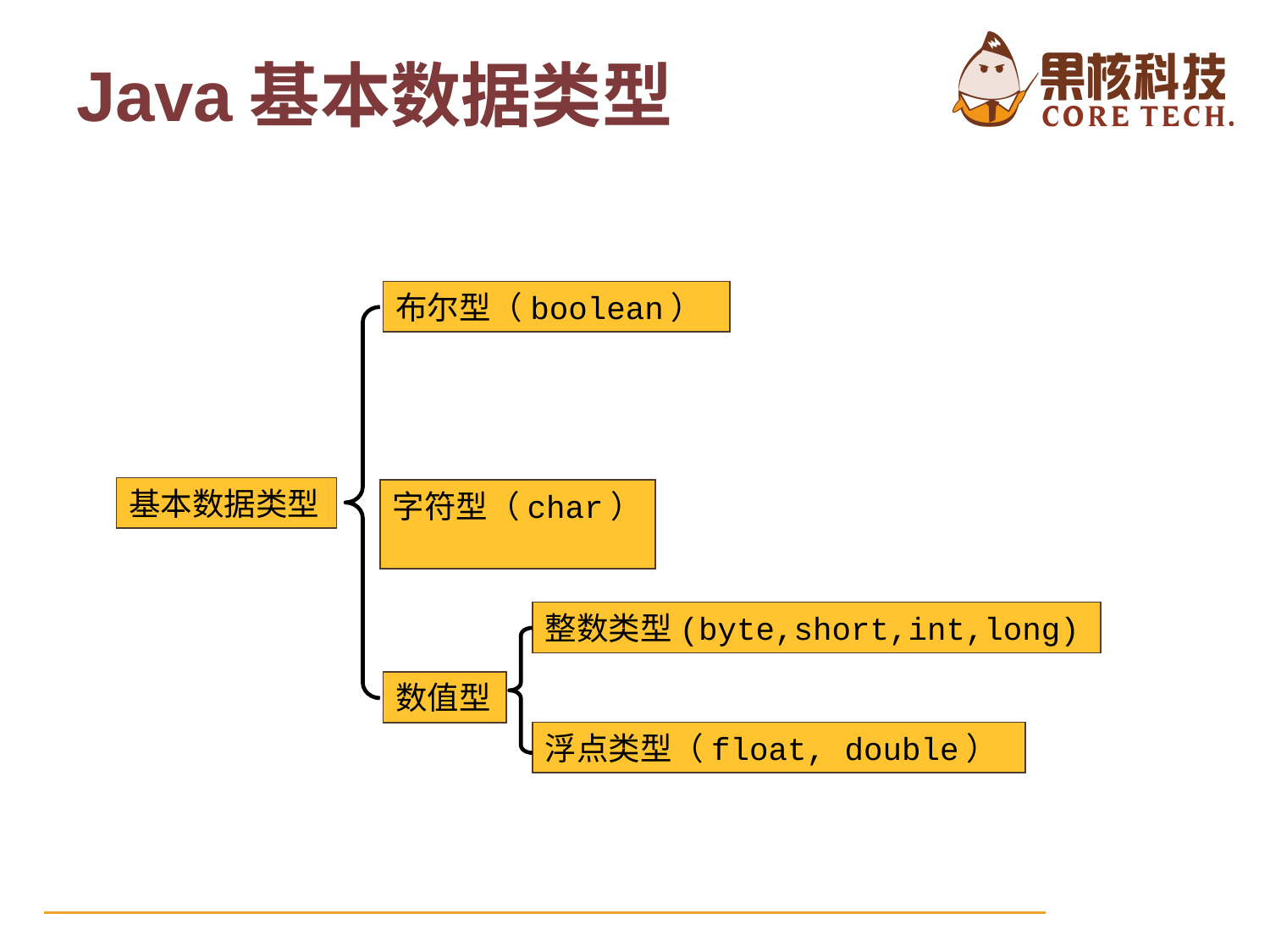

# Java基本数据类型
布尔型（boolean）

基本数据类型
字符型（char）
整数类型(byte,short,int,long)

数值型
浮点类型（float, double）